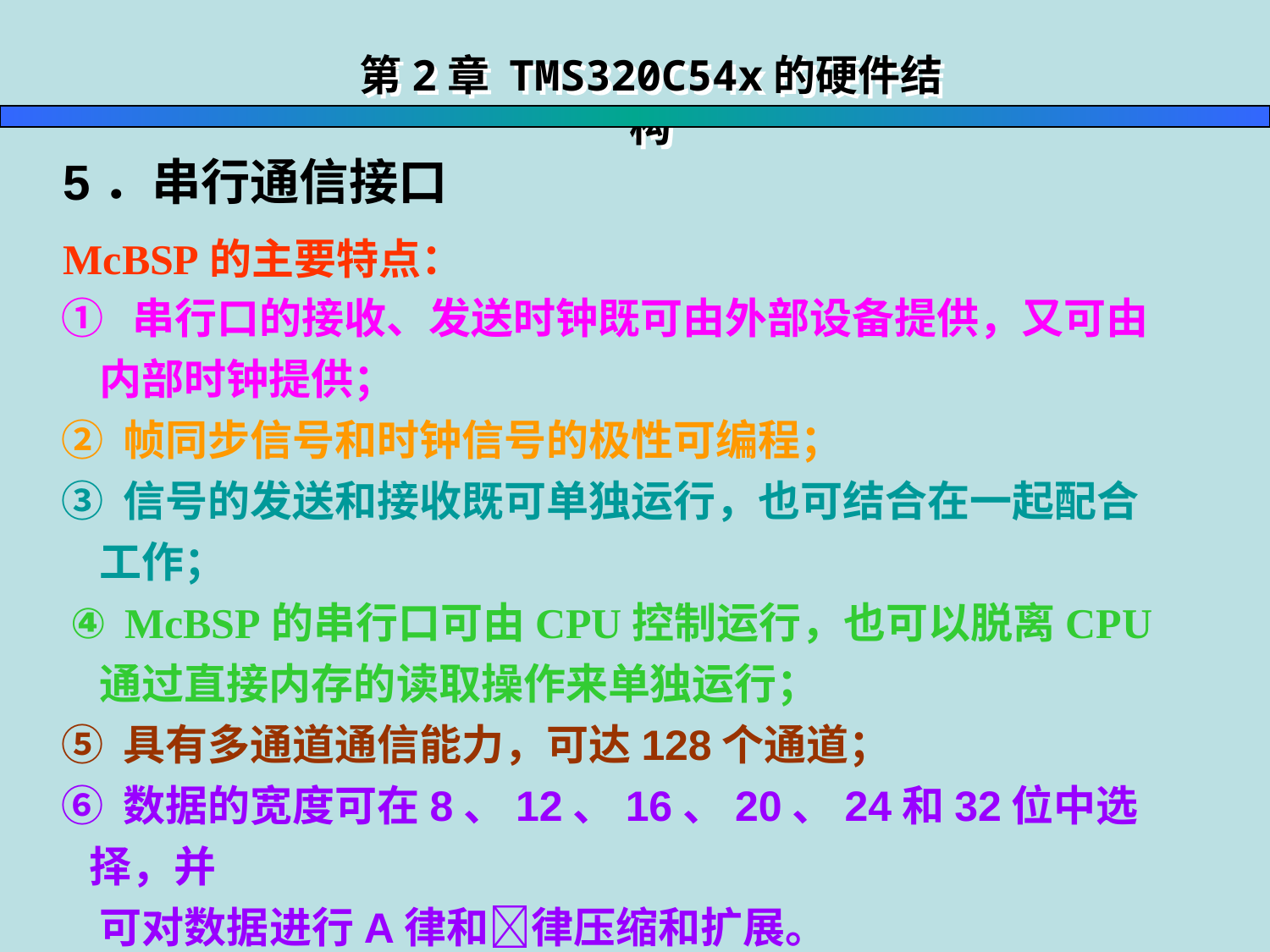

第2章 TMS320C54x的硬件结构

5．串行通信接口
McBSP的主要特点：
    ①  串行口的接收、发送时钟既可由外部设备提供，又可由
       内部时钟提供；
    ② 帧同步信号和时钟信号的极性可编程；
    ③ 信号的发送和接收既可单独运行，也可结合在一起配合
       工作；
    ④ McBSP的串行口可由CPU控制运行，也可以脱离CPU
       通过直接内存的读取操作来单独运行；
    ⑤ 具有多通道通信能力，可达128个通道；
    ⑥ 数据的宽度可在8、12、16、20、24和32位中选择，并
       可对数据进行A律和μ律压缩和扩展。
121